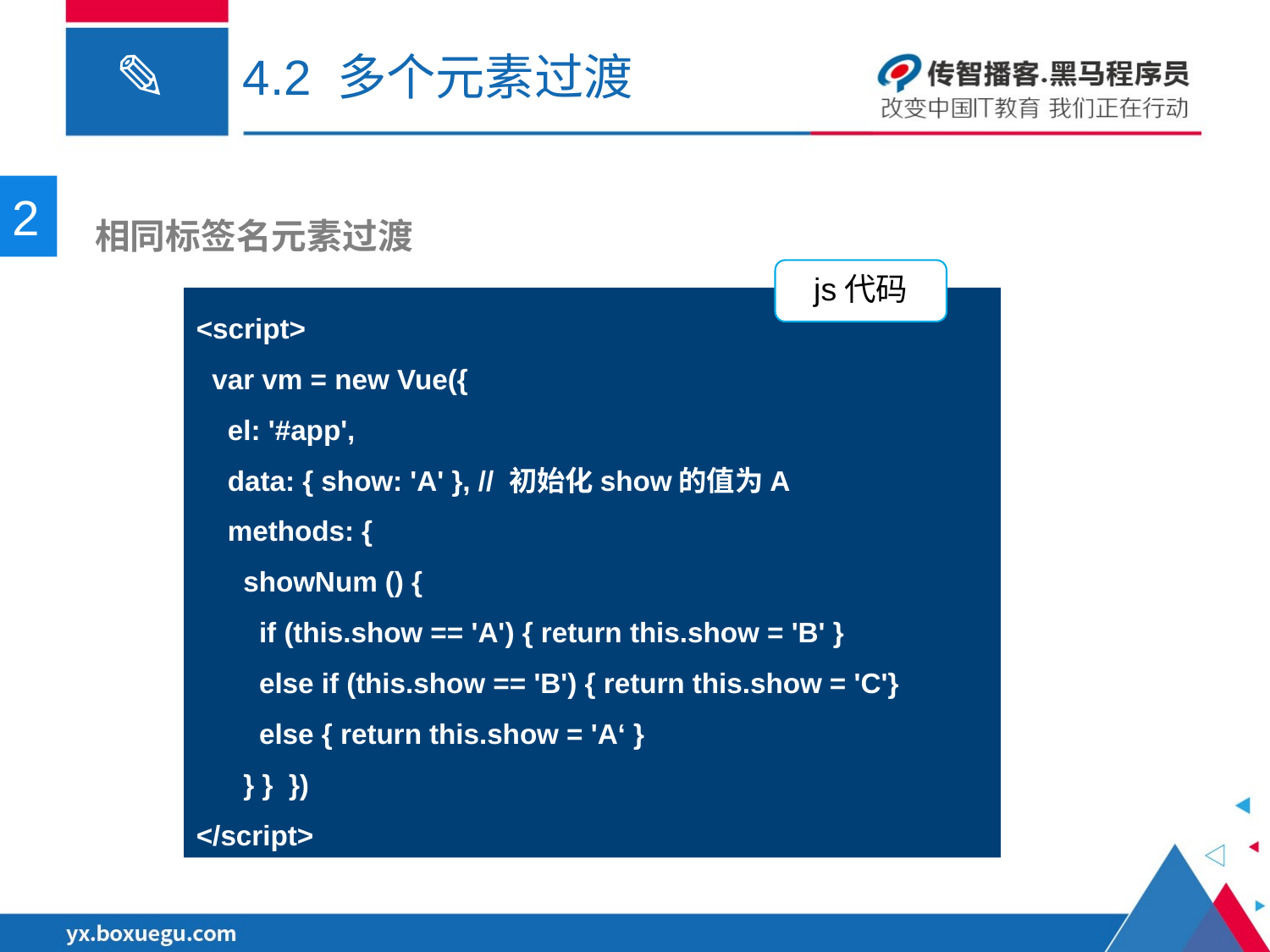

# 4.2 多个元素过渡

2
  相同标签名元素过渡
js代码
<script>
  var vm = new Vue({
    el: '#app',
    data: { show: 'A' }, // 初始化show的值为A
    methods: {
      showNum () {
        if (this.show == 'A') { return this.show = 'B' }
        else if (this.show == 'B') { return this.show = 'C'}
        else { return this.show = 'A‘ }
      } }  })
</script>